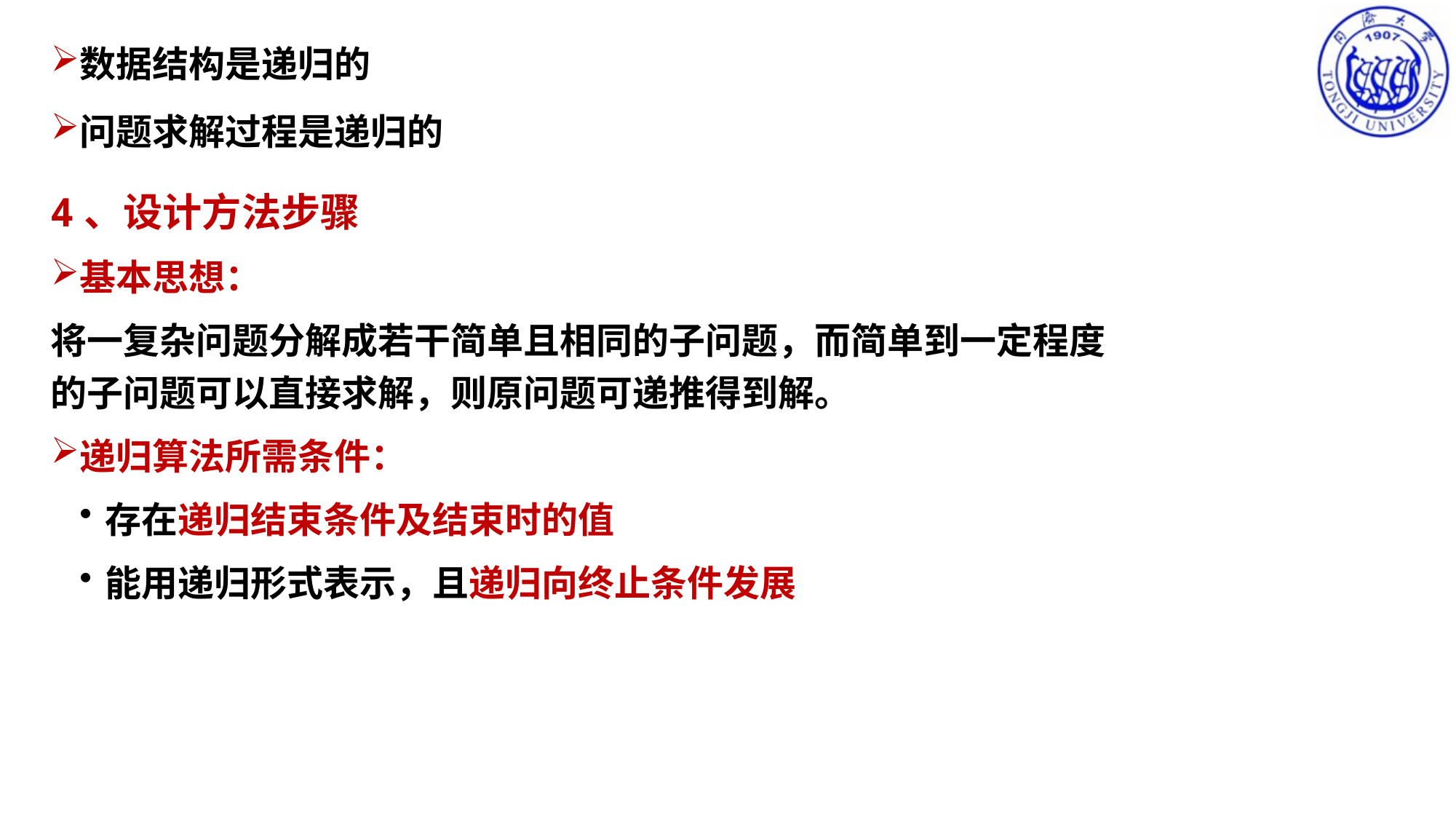

数据结构是递归的
问题求解过程是递归的
4、设计方法步骤
基本思想：
将一复杂问题分解成若干简单且相同的子问题，而简单到一定程度的子问题可以直接求解，则原问题可递推得到解。
递归算法所需条件：
存在递归结束条件及结束时的值
能用递归形式表示，且递归向终止条件发展